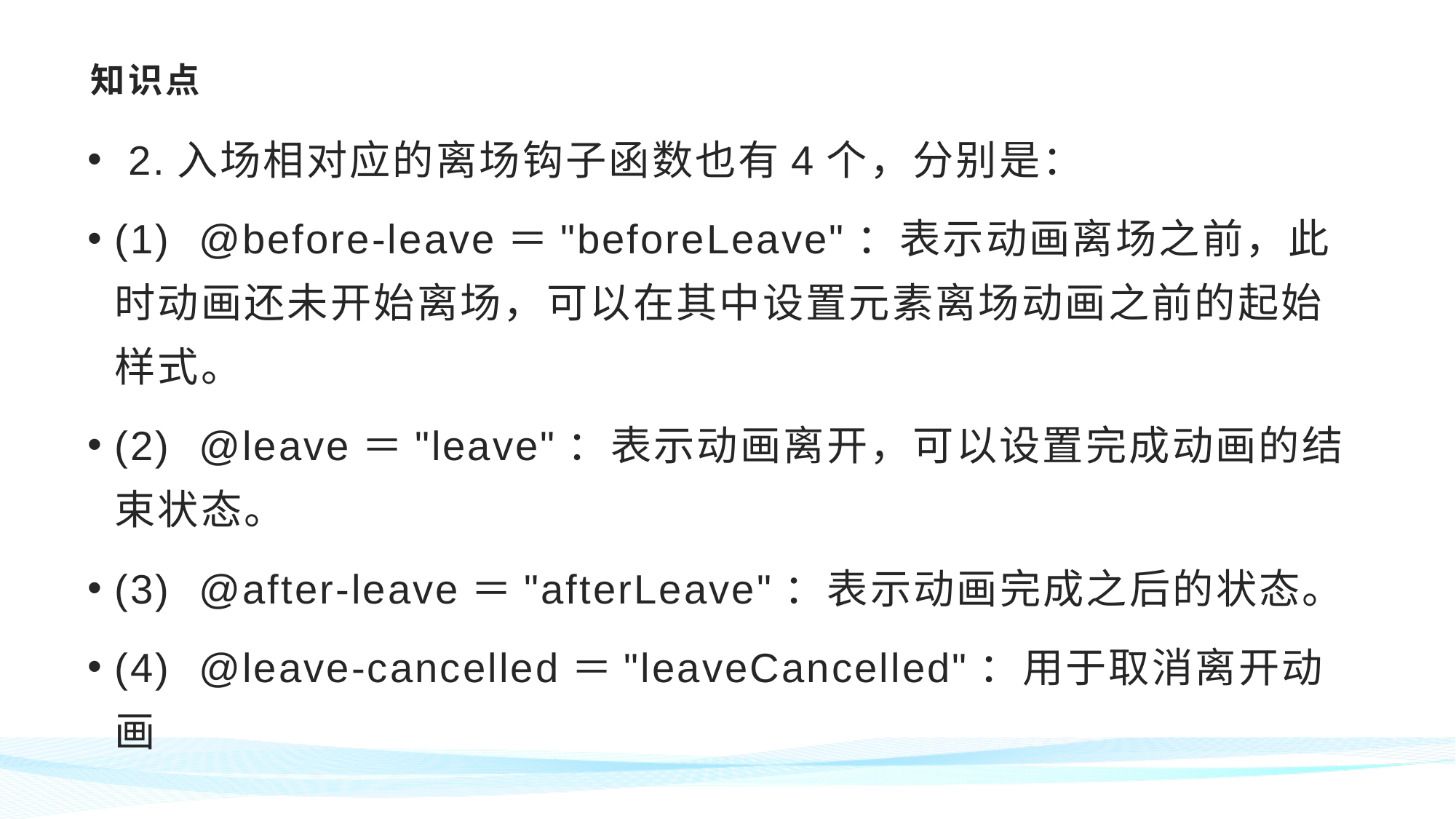

# 知识点
 2.入场相对应的离场钩子函数也有4个，分别是：
(1)  @before-leave＝"beforeLeave"：表示动画离场之前，此时动画还未开始离场，可以在其中设置元素离场动画之前的起始样式。
(2)  @leave＝"leave"：表示动画离开，可以设置完成动画的结束状态。
(3)  @after-leave＝"afterLeave"：表示动画完成之后的状态。
(4)  @leave-cancelled＝"leaveCancelled"：用于取消离开动画